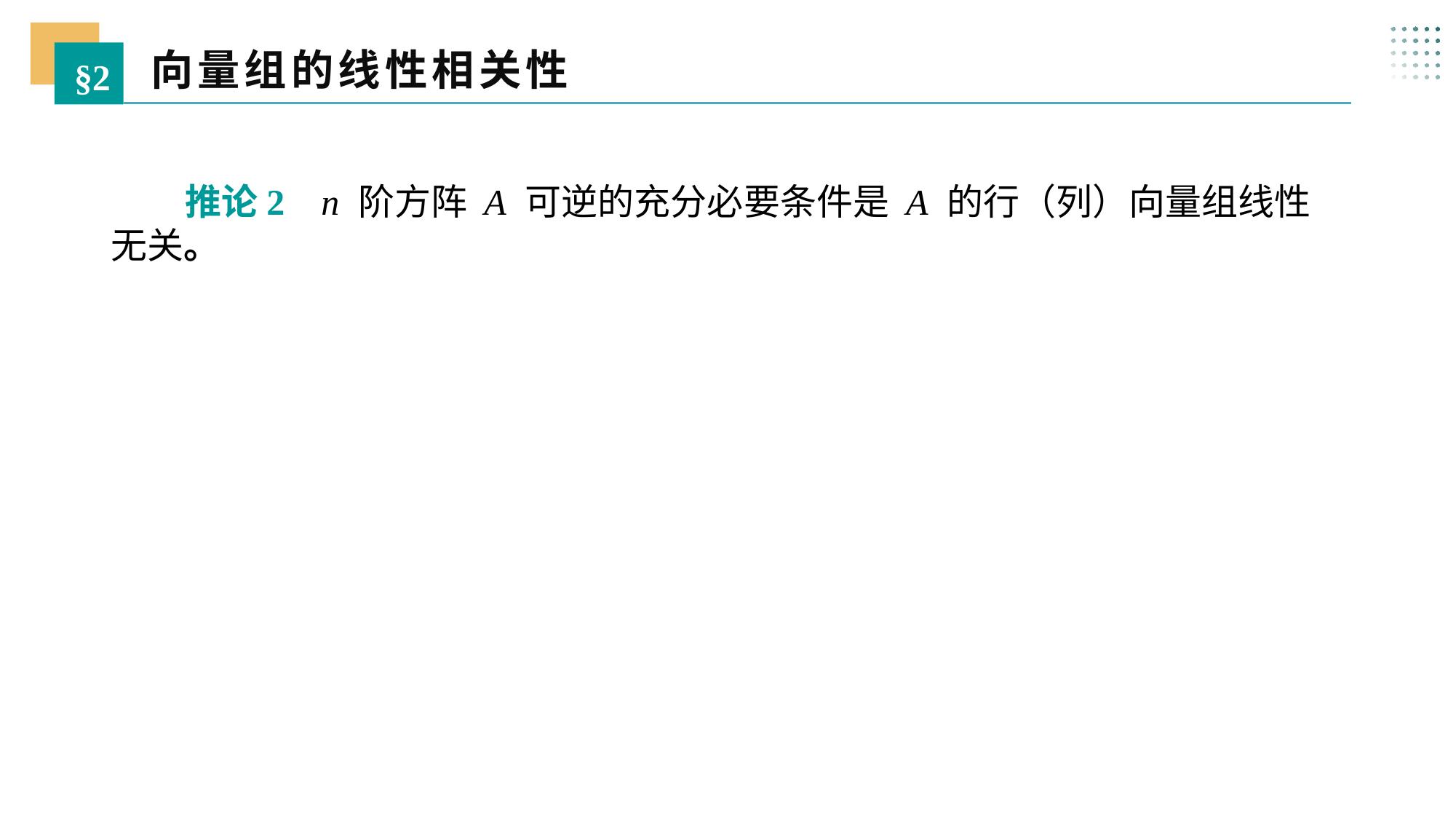

向量组的线性相关性
§2
        推论2    n 阶方阵 A 可逆的充分必要条件是 A 的行（列）向量组线性无关。